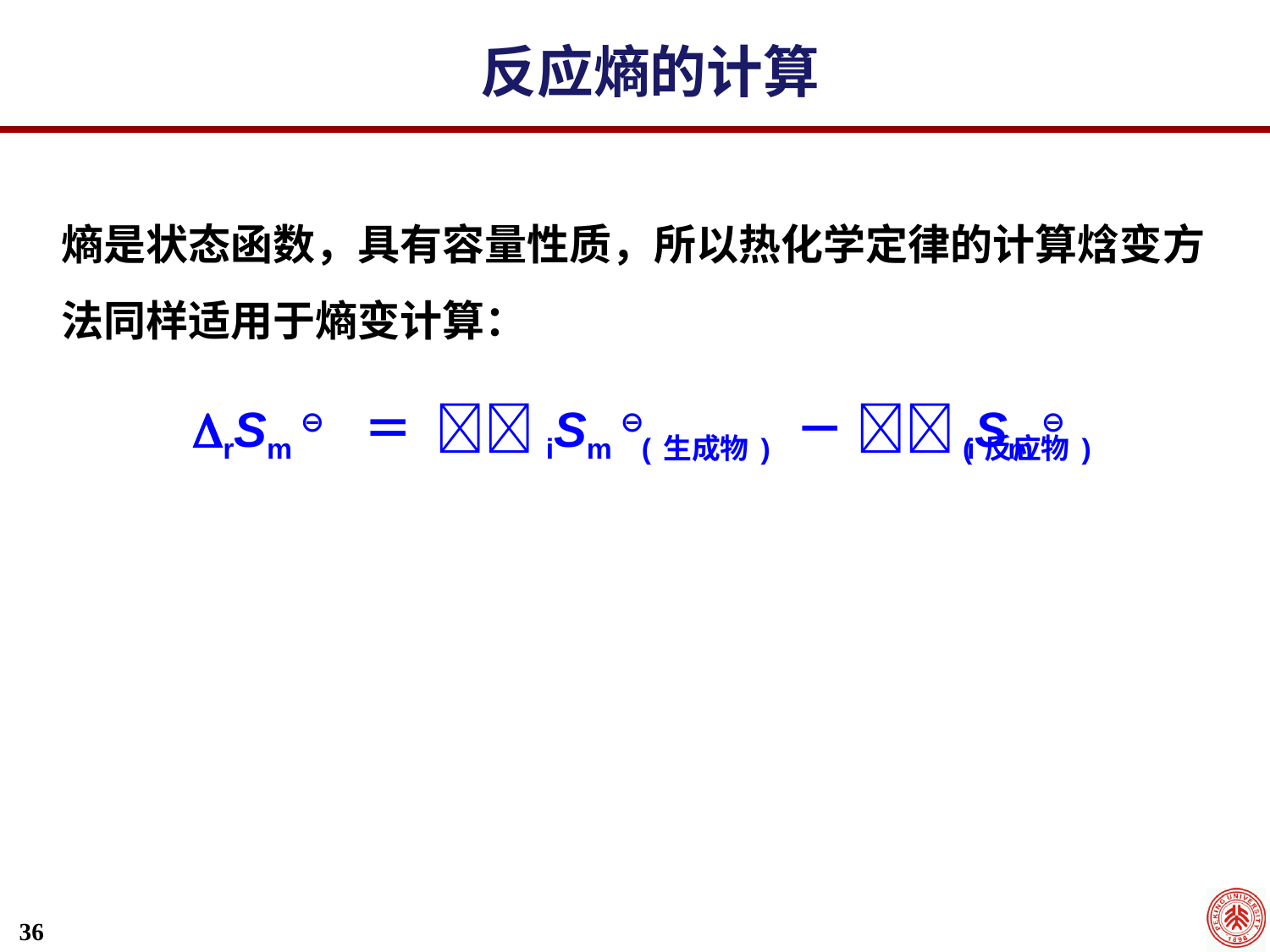

反应熵的计算

熵是状态函数，具有容量性质，所以热化学定律的计算焓变方法同样适用于熵变计算：

ΔrSm ⊖  ＝  ΣνiSm ⊖   (生成物) － ΣνiSm ⊖       (反应物)
36